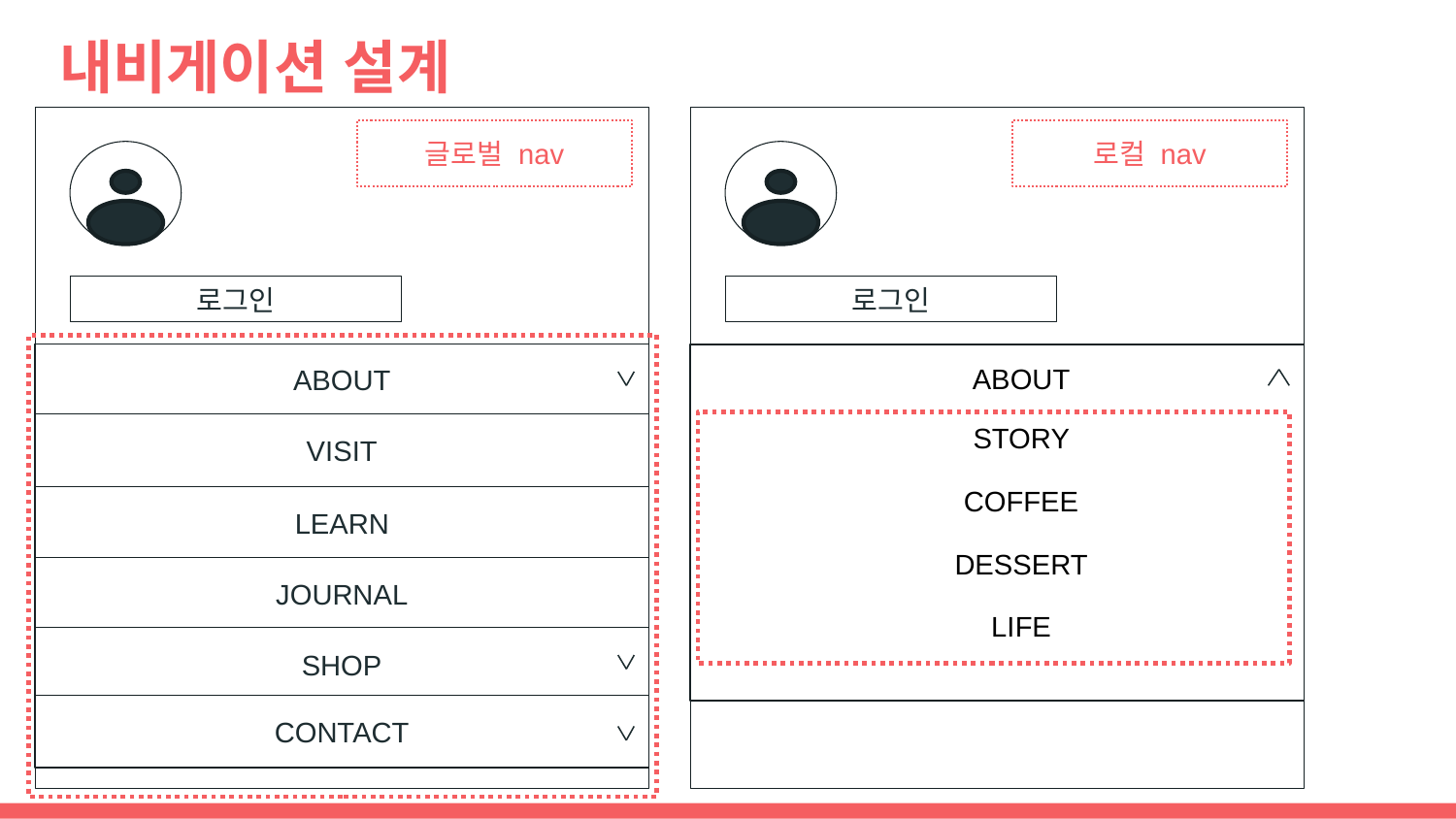

# 내비게이션 설계

로컬 nav
글로벌 nav

로그인
로그인

ABOUT

ABOUT

STORY
VISIT
COFFEE
LEARN
DESSERT
JOURNAL
LIFE
SHOP
CONTACT